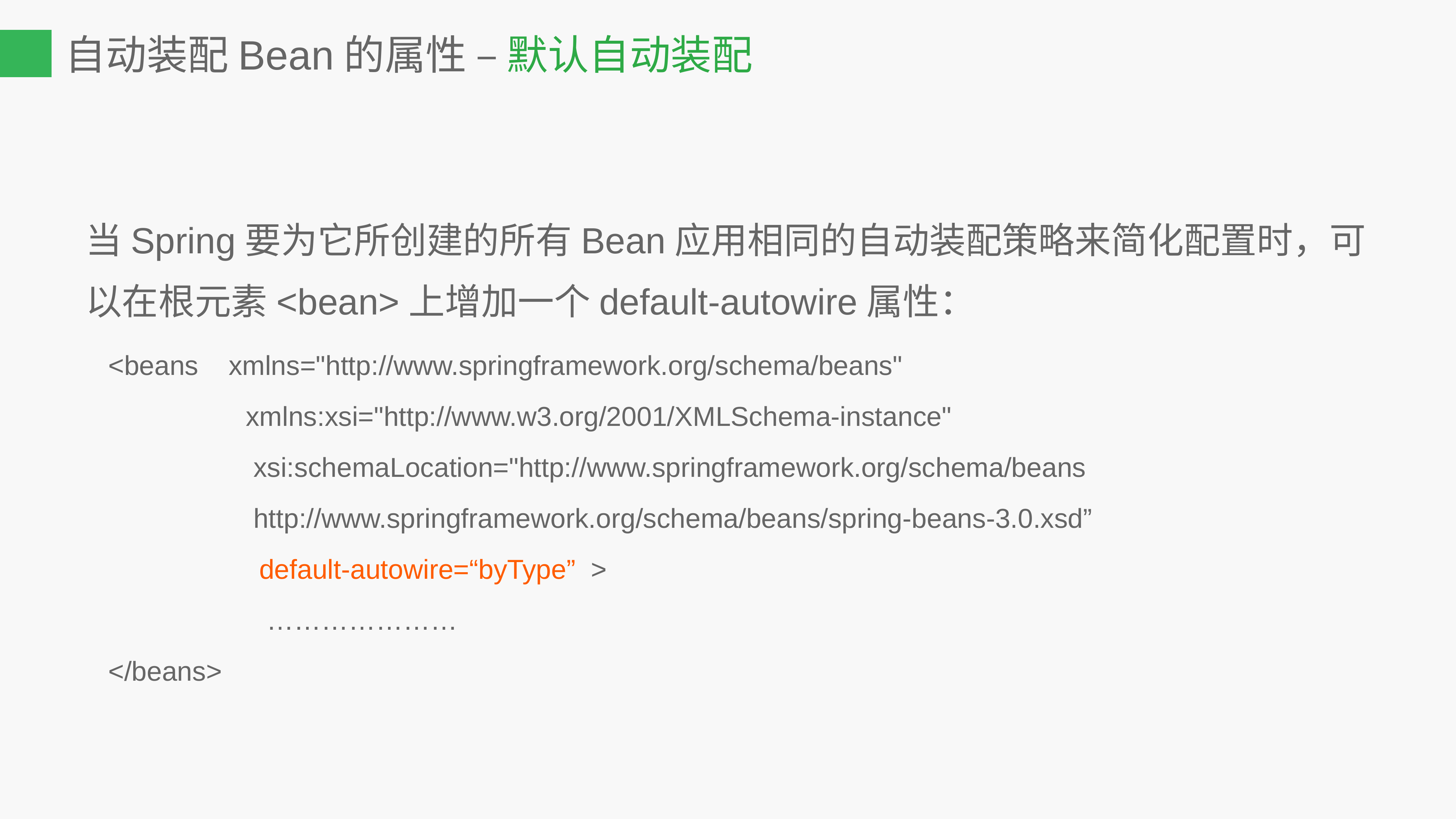

自动装配Bean的属性 – 默认自动装配

当Spring要为它所创建的所有Bean应用相同的自动装配策略来简化配置时，可以在根元素<bean>上增加一个default-autowire属性：
<beans    xmlns="http://www.springframework.org/schema/beans"
	           xmlns:xsi="http://www.w3.org/2001/XMLSchema-instance"
	            xsi:schemaLocation="http://www.springframework.org/schema/beans
	            http://www.springframework.org/schema/beans/spring-beans-3.0.xsd”
                    default-autowire=“byType”  >
                     …………………
</beans>